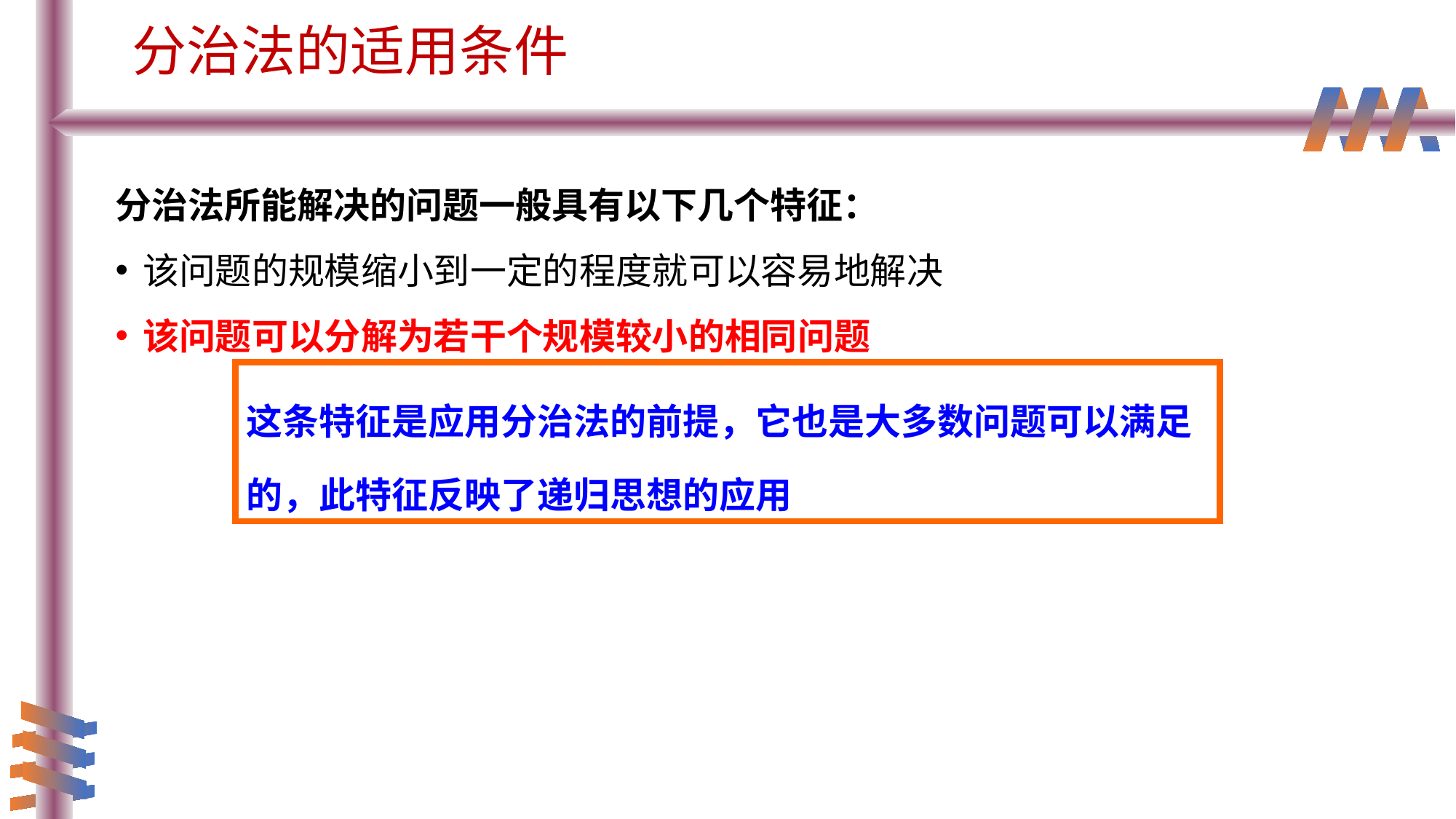

分治法的适用条件
分治法所能解决的问题一般具有以下几个特征：
该问题的规模缩小到一定的程度就可以容易地解决
该问题可以分解为若干个规模较小的相同问题
这条特征是应用分治法的前提，它也是大多数问题可以满足的，此特征反映了递归思想的应用